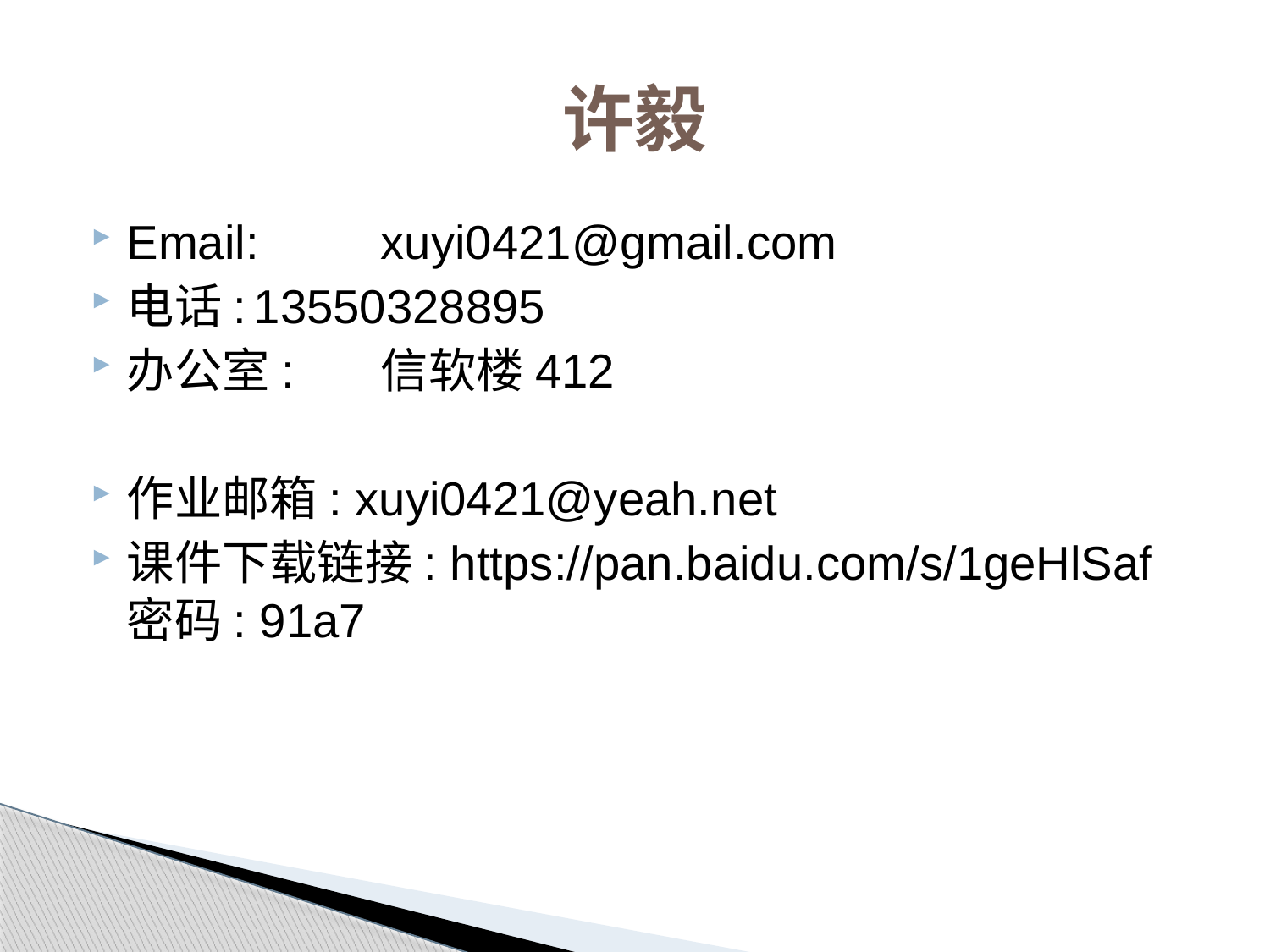

# 许毅
Email: 	xuyi0421@gmail.com
电话:	13550328895
办公室: 	信软楼412

作业邮箱: xuyi0421@yeah.net
课件下载链接: https://pan.baidu.com/s/1geHlSaf 密码: 91a7